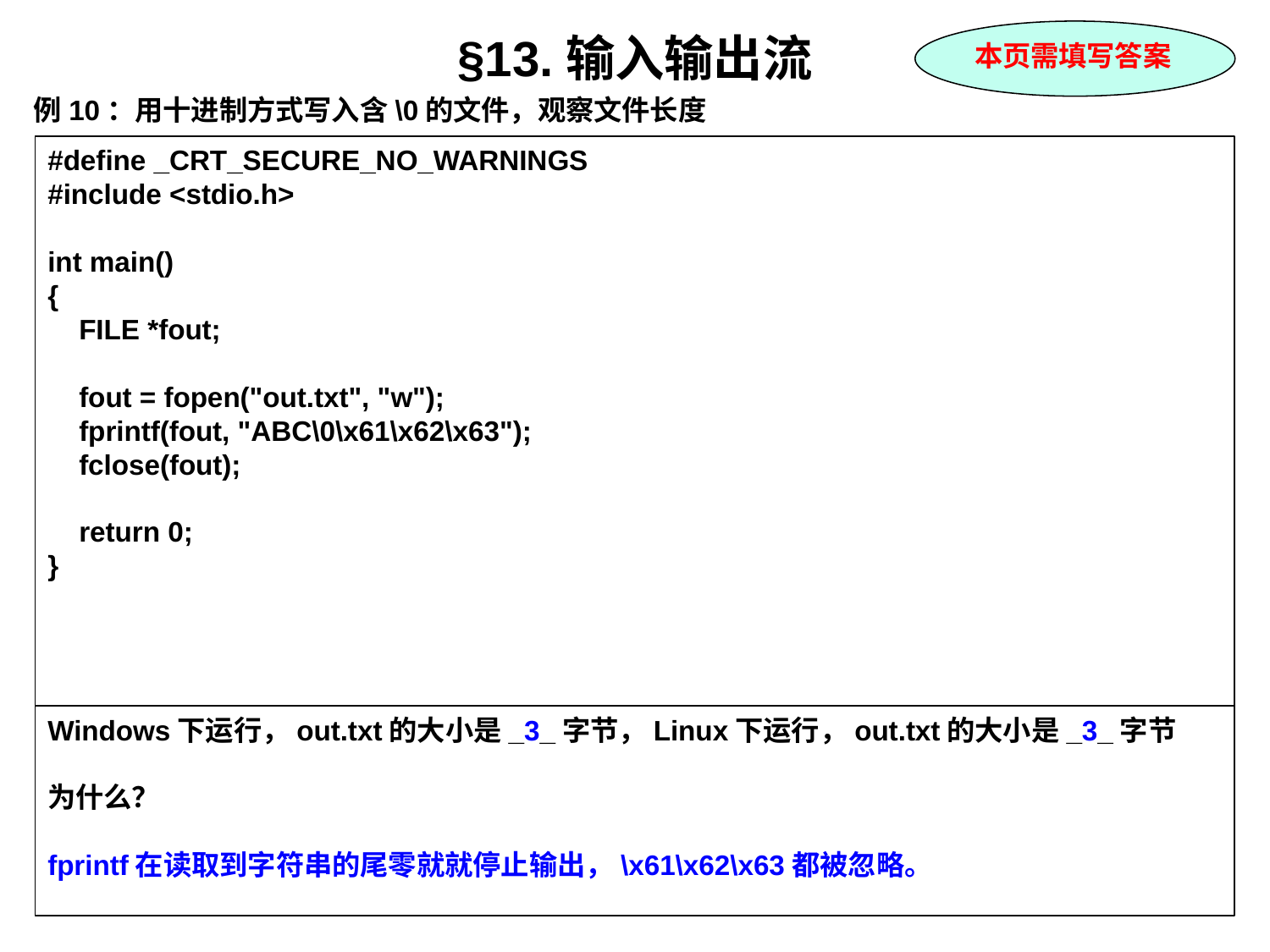

§13.输入输出流
例10：用十进制方式写入含\0的文件，观察文件长度
本页需填写答案
#define _CRT_SECURE_NO_WARNINGS
#include <stdio.h>

int main()
{
    FILE *fout;

    fout = fopen("out.txt", "w");
    fprintf(fout, "ABC\0\x61\x62\x63");
    fclose(fout);

    return 0;
}
Windows下运行，out.txt的大小是_3_字节，Linux下运行，out.txt的大小是_3_字节

为什么？

fprintf在读取到字符串的尾零就就停止输出，\x61\x62\x63都被忽略。